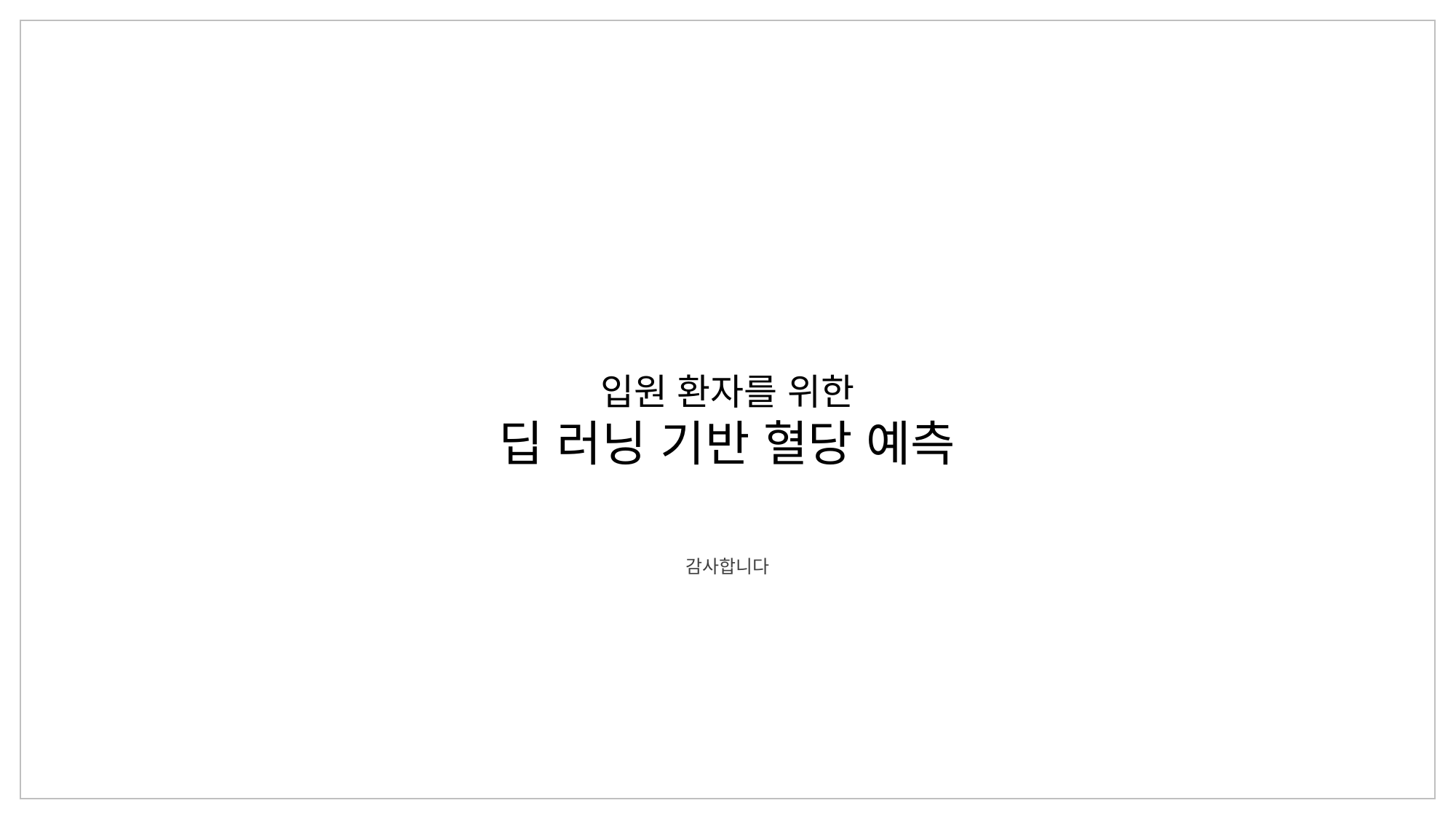

입원 환자를 위한
딥 러닝 기반 혈당 예측
감사합니다